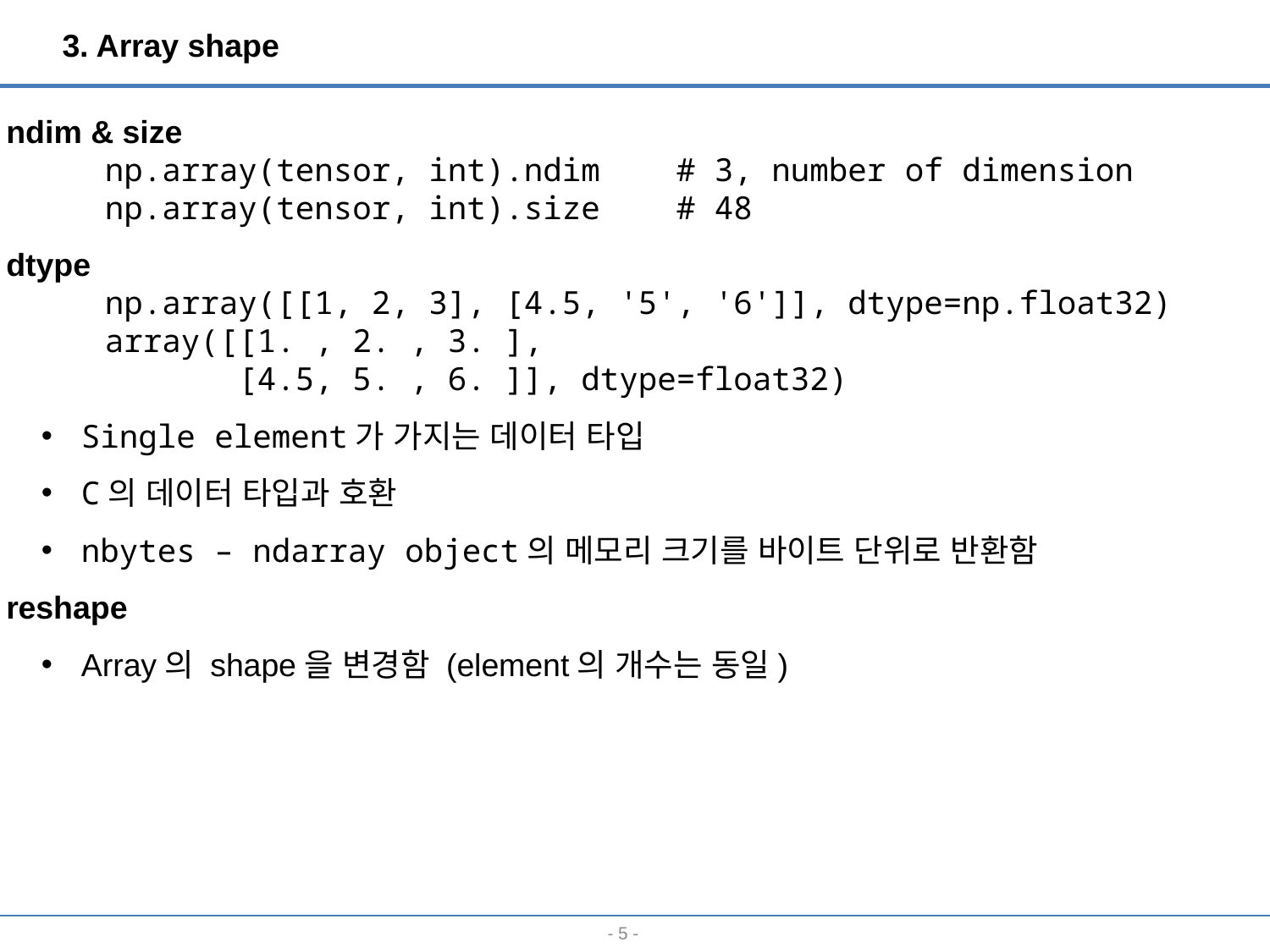

3. Array shape
■ ndim & size
np.array(tensor, int).ndim    # 3, number of dimension
np.array(tensor, int).size    # 48
■ dtype
np.array([[1, 2, 3], [4.5, '5', '6']], dtype=np.float32)
array([[1. , 2. , 3. ],
       [4.5, 5. , 6. ]], dtype=float32)
Single element가 가지는 데이터 타입
C의 데이터 타입과 호환
nbytes – ndarray object의 메모리 크기를 바이트 단위로 반환함
■ reshape
Array의 shape을 변경함 (element의 개수는 동일)
- 5 -